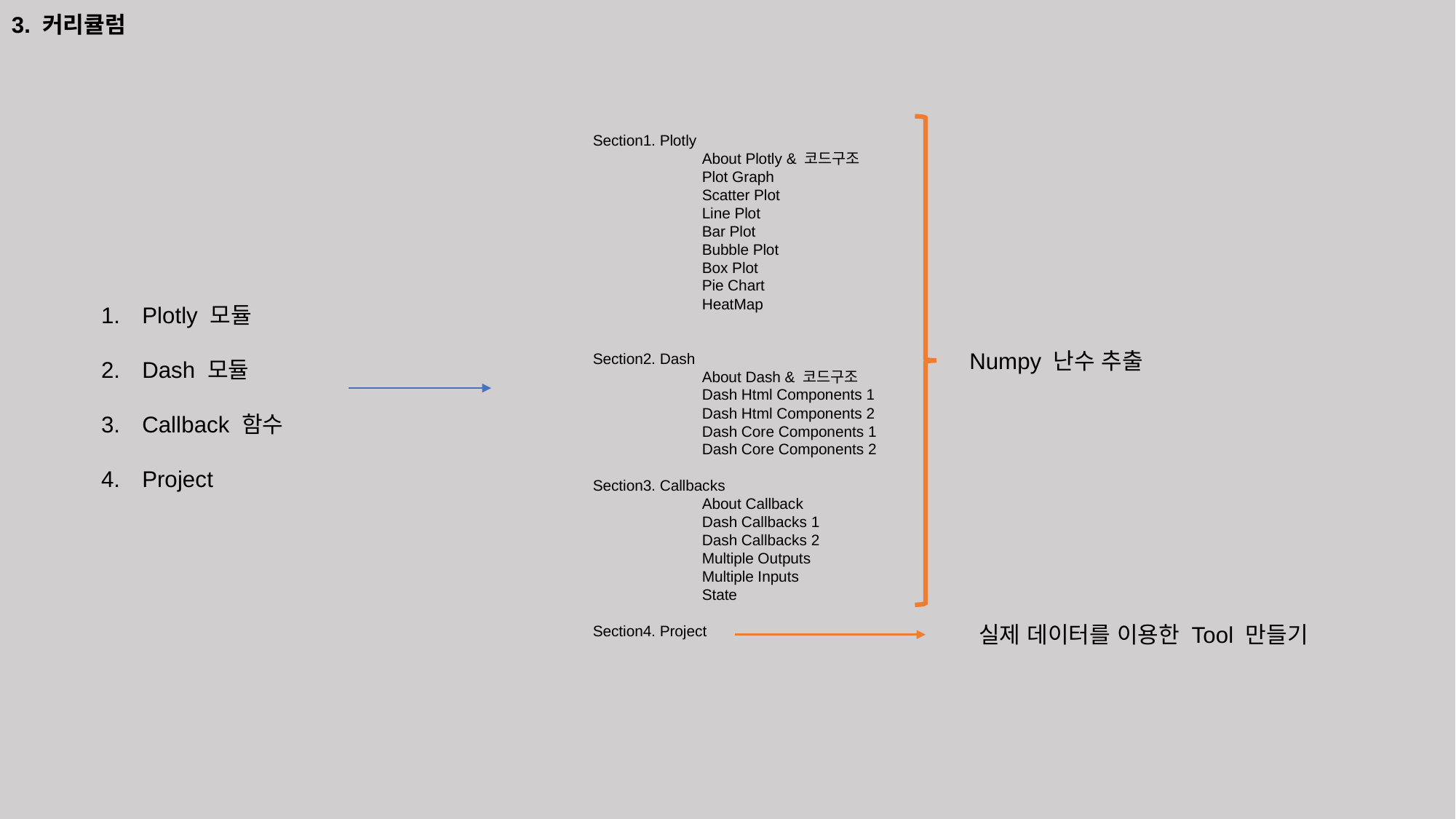

3. 커리큘럼

Section1. Plotly
	About Plotly & 코드구조
	Plot Graph
	Scatter Plot
	Line Plot
	Bar Plot
	Bubble Plot
	Box Plot
	Pie Chart
	HeatMap

Section2. Dash
	About Dash & 코드구조
	Dash Html Components 1
	Dash Html Components 2
	Dash Core Components 1
	Dash Core Components 2

Section3. Callbacks
	About Callback
	Dash Callbacks 1
	Dash Callbacks 2
	Multiple Outputs
	Multiple Inputs
	State

Section4. Project
Plotly 모듈

Dash 모듈

Callback 함수

Project
Numpy 난수 추출
실제 데이터를 이용한 Tool 만들기